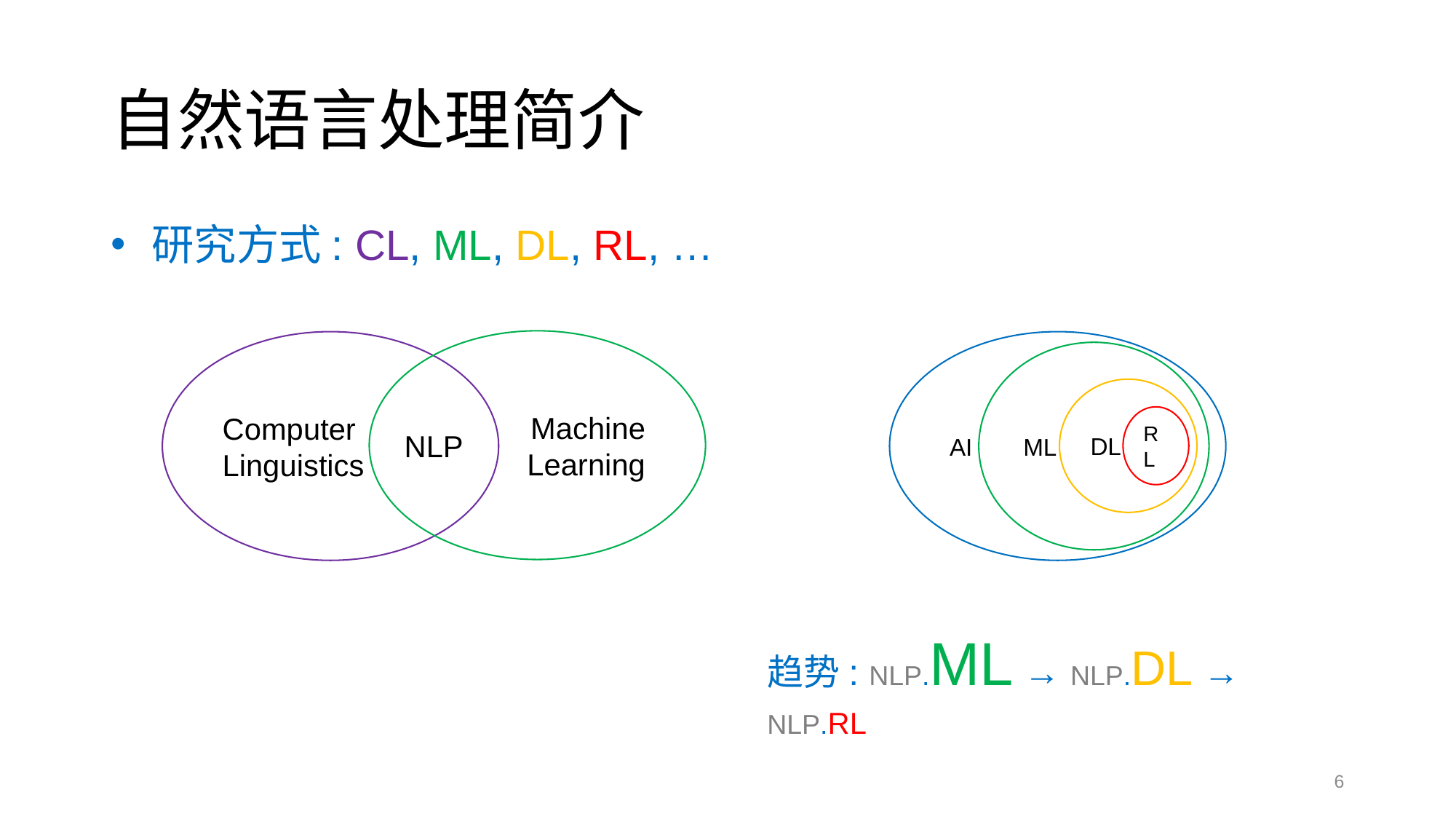

# 自然语言处理简介
研究方式: CL, ML, DL, RL, …
Machine
Learning
Computer Linguistics
NLP
AI
ML
DL
RL
趋势: NLP.ML → NLP.DL → NLP.RL
6